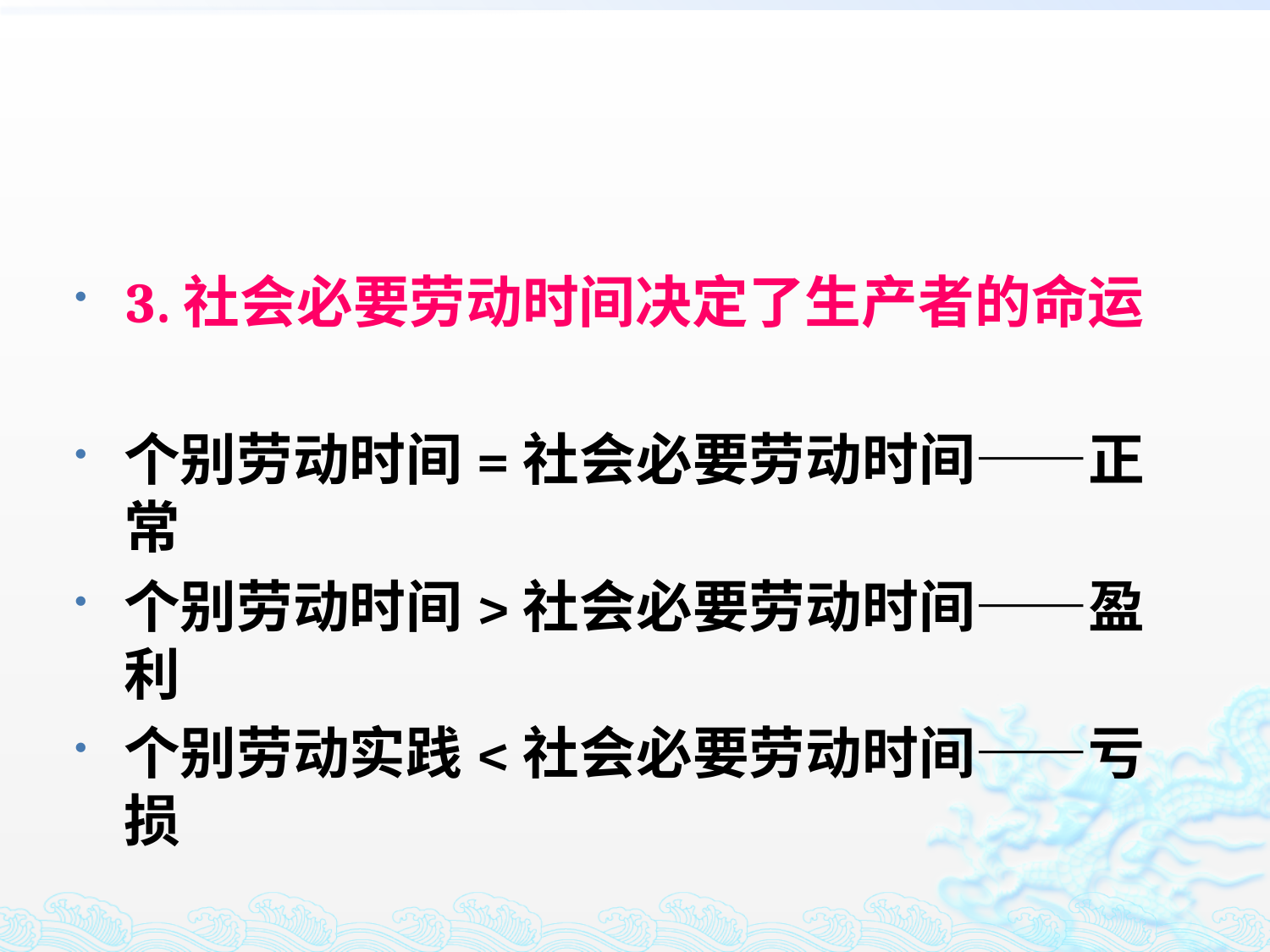

3.社会必要劳动时间决定了生产者的命运

个别劳动时间=社会必要劳动时间——正常
个别劳动时间>社会必要劳动时间——盈利
个别劳动实践<社会必要劳动时间——亏损